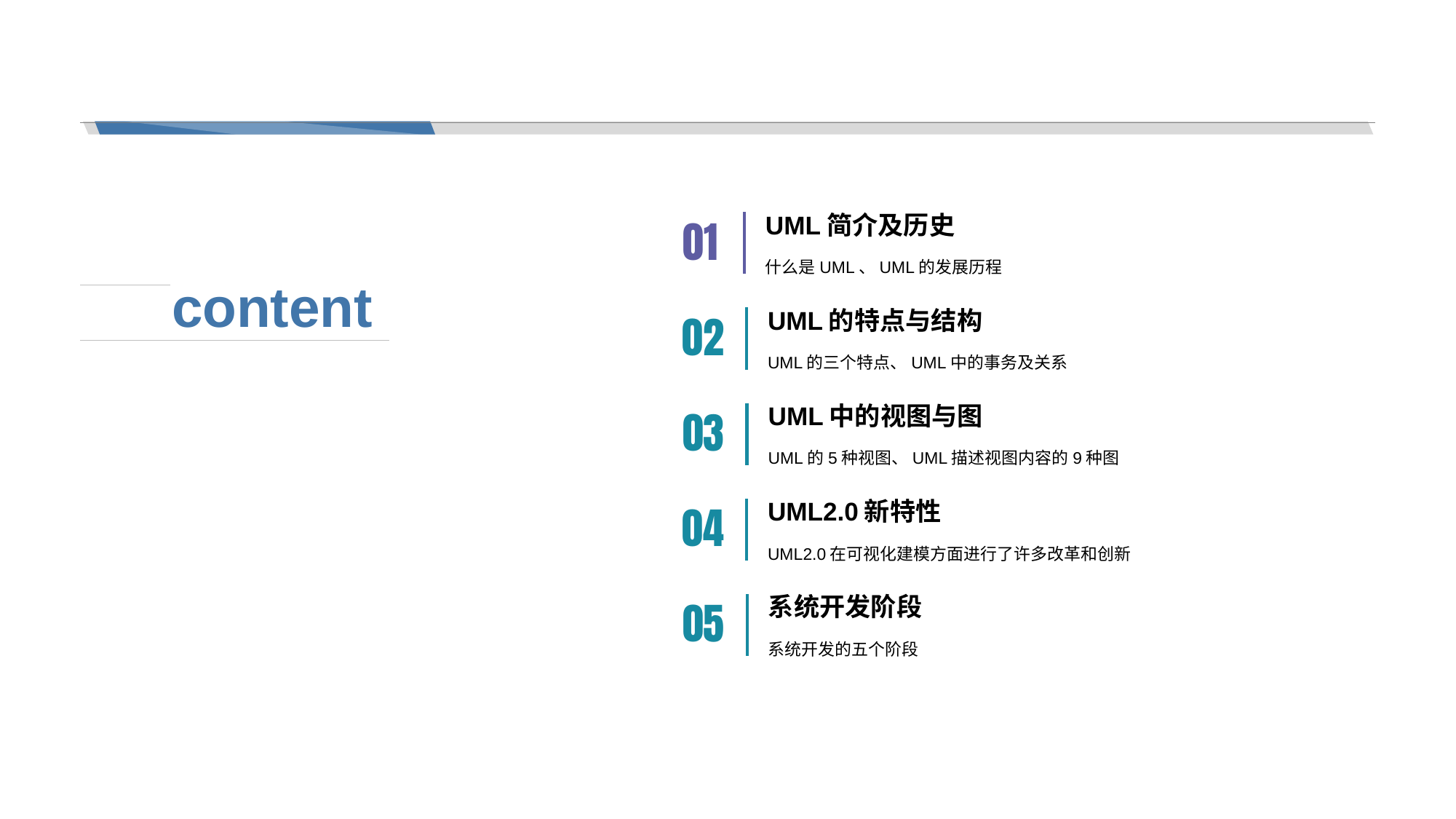

UML简介及历史
01
什么是UML、UML的发展历程
content
UML的特点与结构
02
UML的三个特点、UML中的事务及关系
UML中的视图与图
03
UML的5种视图、UML描述视图内容的9种图
UML2.0新特性
04
UML2.0在可视化建模方面进行了许多改革和创新
系统开发阶段
05
系统开发的五个阶段